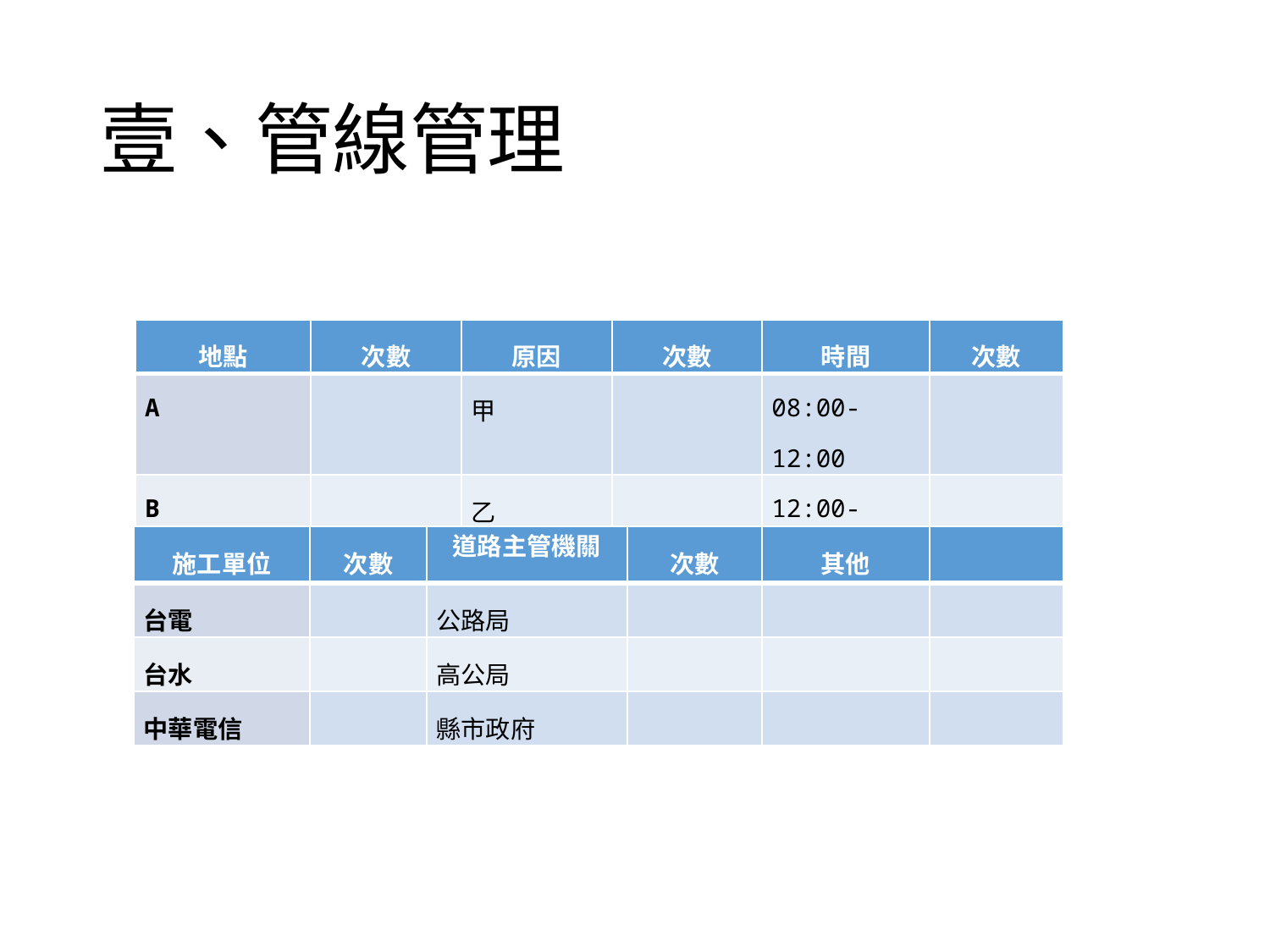

# 壹、管線管理
| 地點 | 次數 | 原因 | 次數 | 時間 | 次數 |
| --- | --- | --- | --- | --- | --- |
| A |  | 甲 |  | 08:00-12:00 |  |
| B |  | 乙 |  | 12:00-18:00 |  |
| C |  | 丙 |  | 18:00-08:00 |  |
| 施工單位 | 次數 | 道路主管機關 | 次數 | 其他 |  |
| --- | --- | --- | --- | --- | --- |
| 台電 |  | 公路局 |  |  |  |
| 台水 |  | 高公局 |  |  |  |
| 中華電信 |  | 縣市政府 |  |  |  |